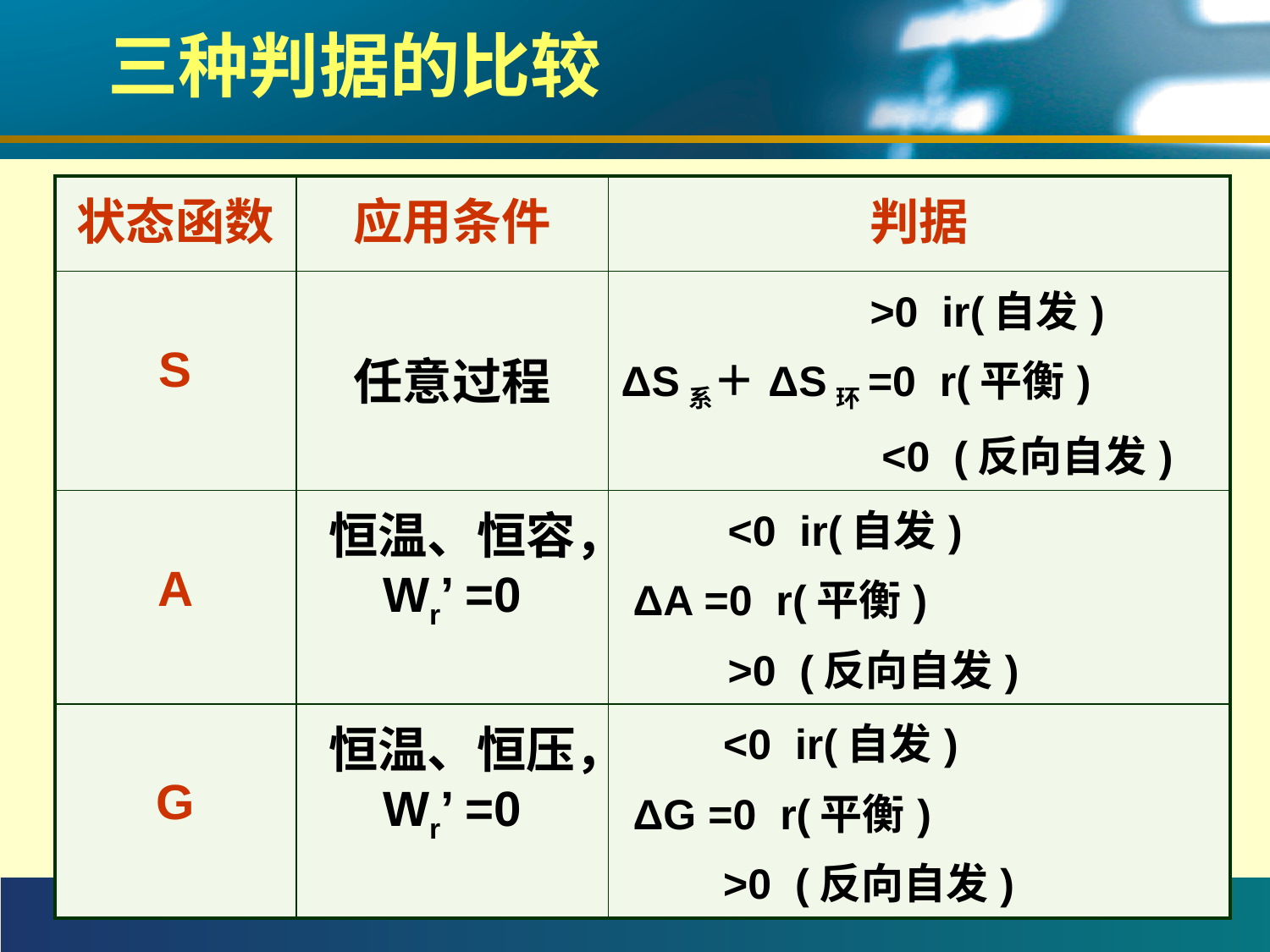

# 三种判据的比较
| 状态函数 | 应用条件 | 判据 |
| --- | --- | --- |
| S | 任意过程 | >0 ir(自发) ΔS系＋ΔS环=0 r(平衡) <0 (反向自发) |
| A | 恒温、恒容，Wr’ =0 | <0 ir(自发) ΔA =0 r(平衡) >0 (反向自发) |
| G | 恒温、恒压，Wr’ =0 | <0 ir(自发) ΔG =0 r(平衡) 　 >0 (反向自发) |